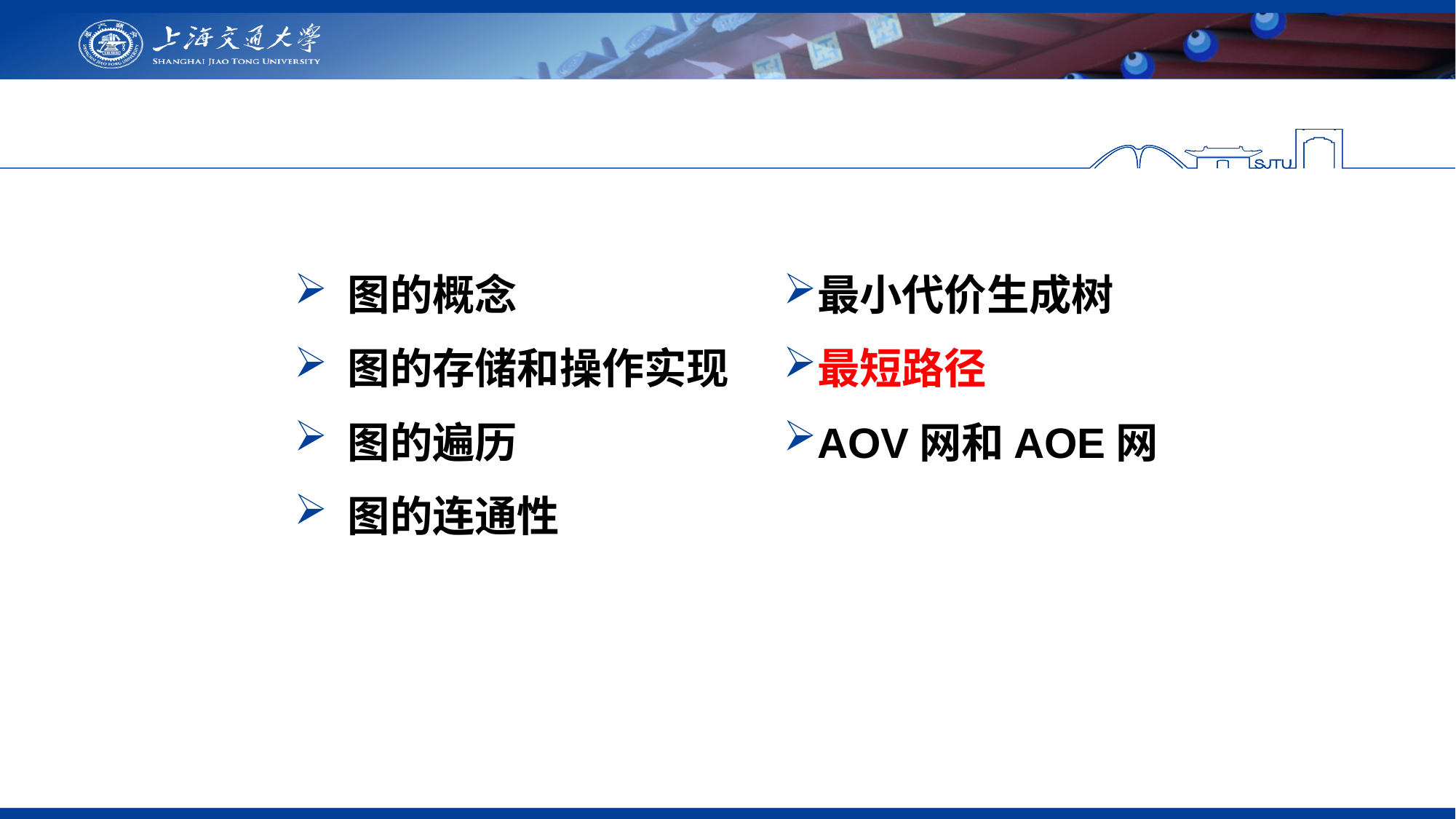

图的概念
 图的存储和操作实现
 图的遍历
 图的连通性

最小代价生成树
最短路径
AOV网和AOE网